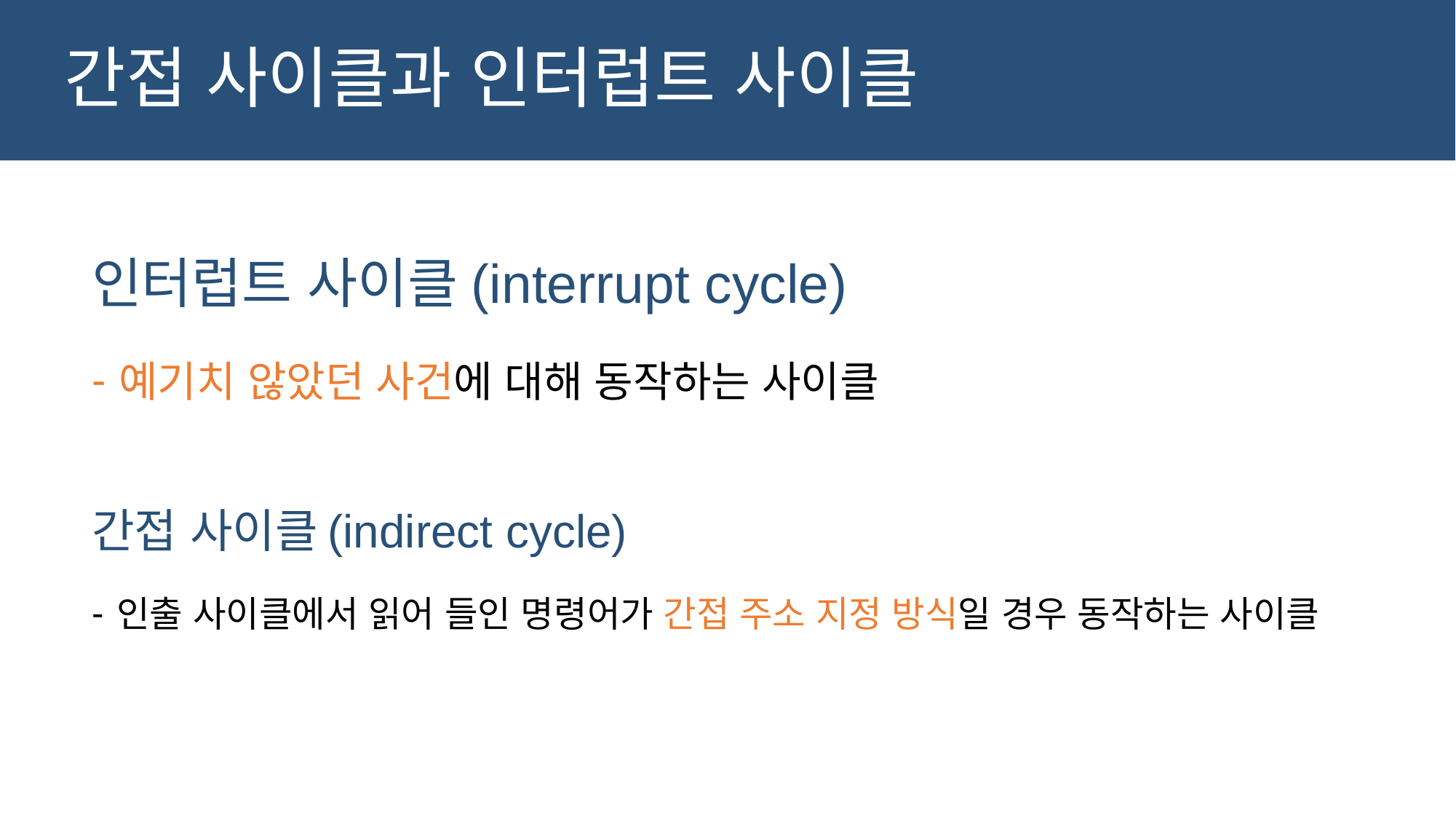

# 간접 사이클과 인터럽트 사이클
인터럽트 사이클(interrupt cycle)
예기치 않았던 사건에 대해 동작하는 사이클
간접 사이클(indirect cycle)
인출 사이클에서 읽어 들인 명령어가 간접 주소 지정 방식일 경우 동작하는 사이클